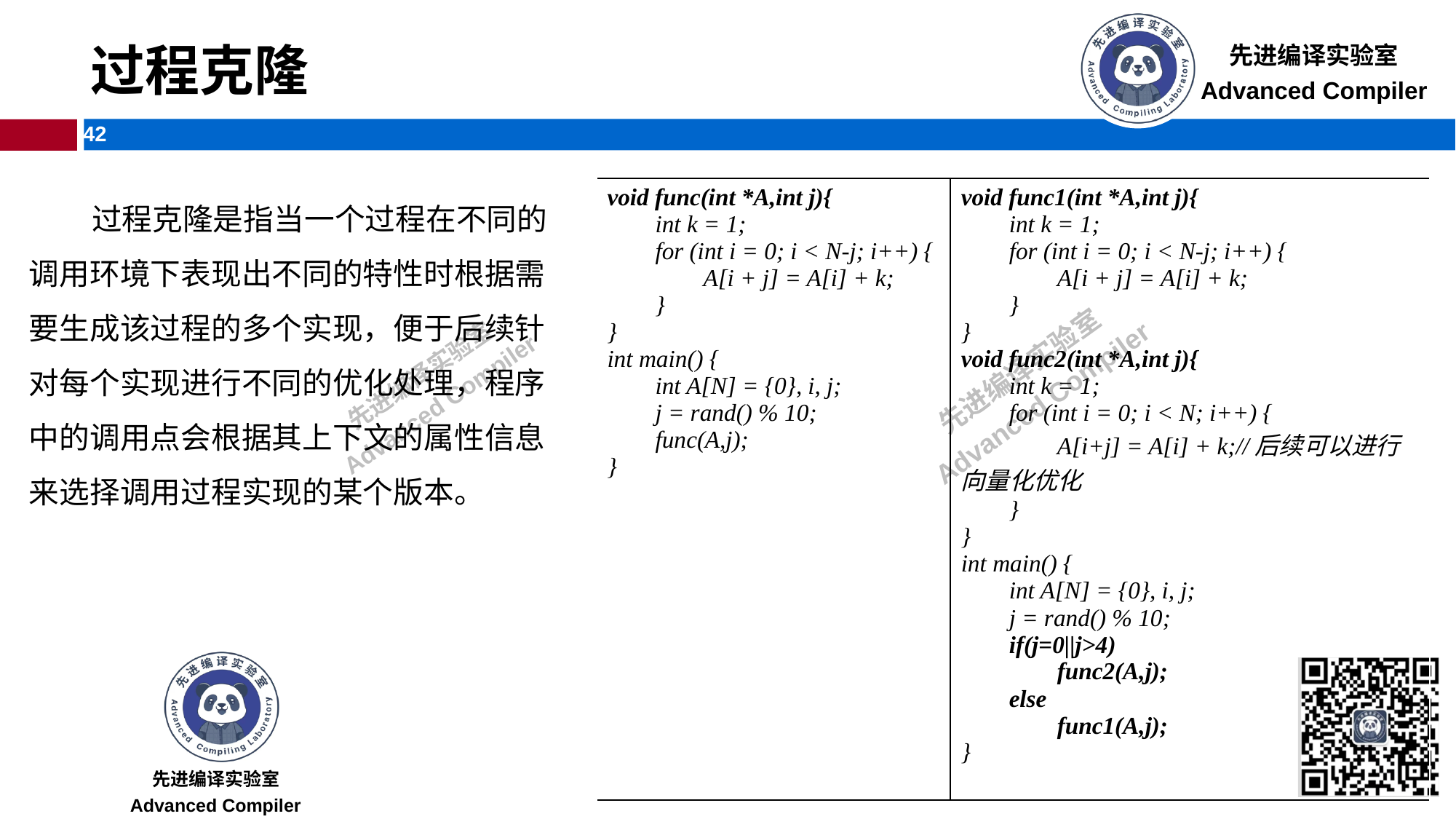

# 过程克隆
      过程克隆是指当一个过程在不同的调用环境下表现出不同的特性时根据需要生成该过程的多个实现，便于后续针对每个实现进行不同的优化处理，程序中的调用点会根据其上下文的属性信息来选择调用过程实现的某个版本。
| void func(int \*A,int j){ int k = 1; for (int i = 0; i < N-j; i++) { A[i + j] = A[i] + k; } } int main() { int A[N] = {0}, i, j; j = rand() % 10; func(A,j); } | void func1(int \*A,int j){ int k = 1; for (int i = 0; i < N-j; i++) { A[i + j] = A[i] + k; } } void func2(int \*A,int j){ int k = 1; for (int i = 0; i < N; i++) { A[i+j] = A[i] + k;//后续可以进行向量化优化 } } int main() { int A[N] = {0}, i, j; j = rand() % 10; if(j=0||j>4) func2(A,j); else func1(A,j); } |
| --- | --- |